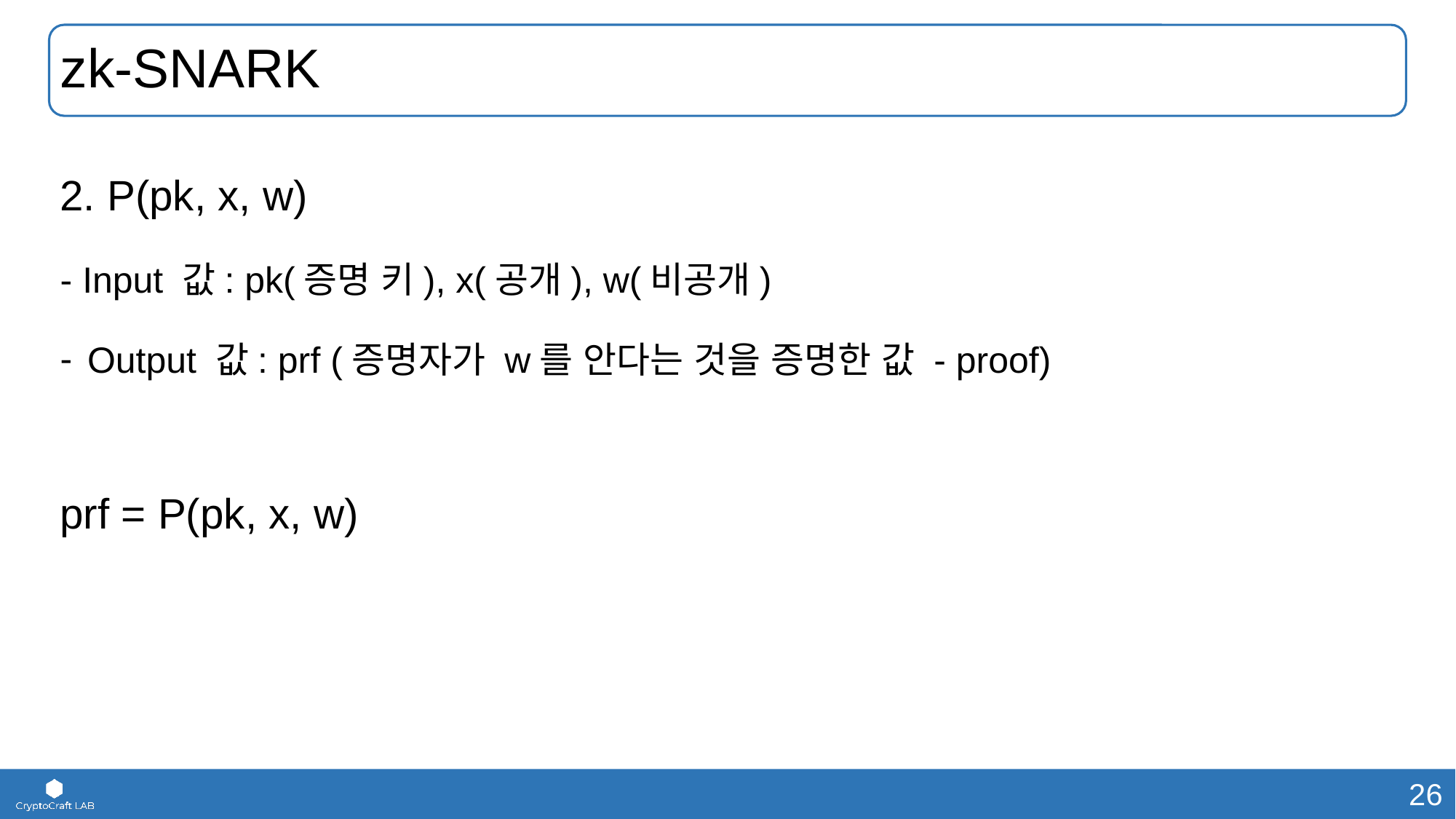

# zk-SNARK
2. P(pk, x, w)
- Input 값: pk(증명 키), x(공개), w(비공개)
Output 값: prf (증명자가 w를 안다는 것을 증명한 값 - proof)
prf = P(pk, x, w)